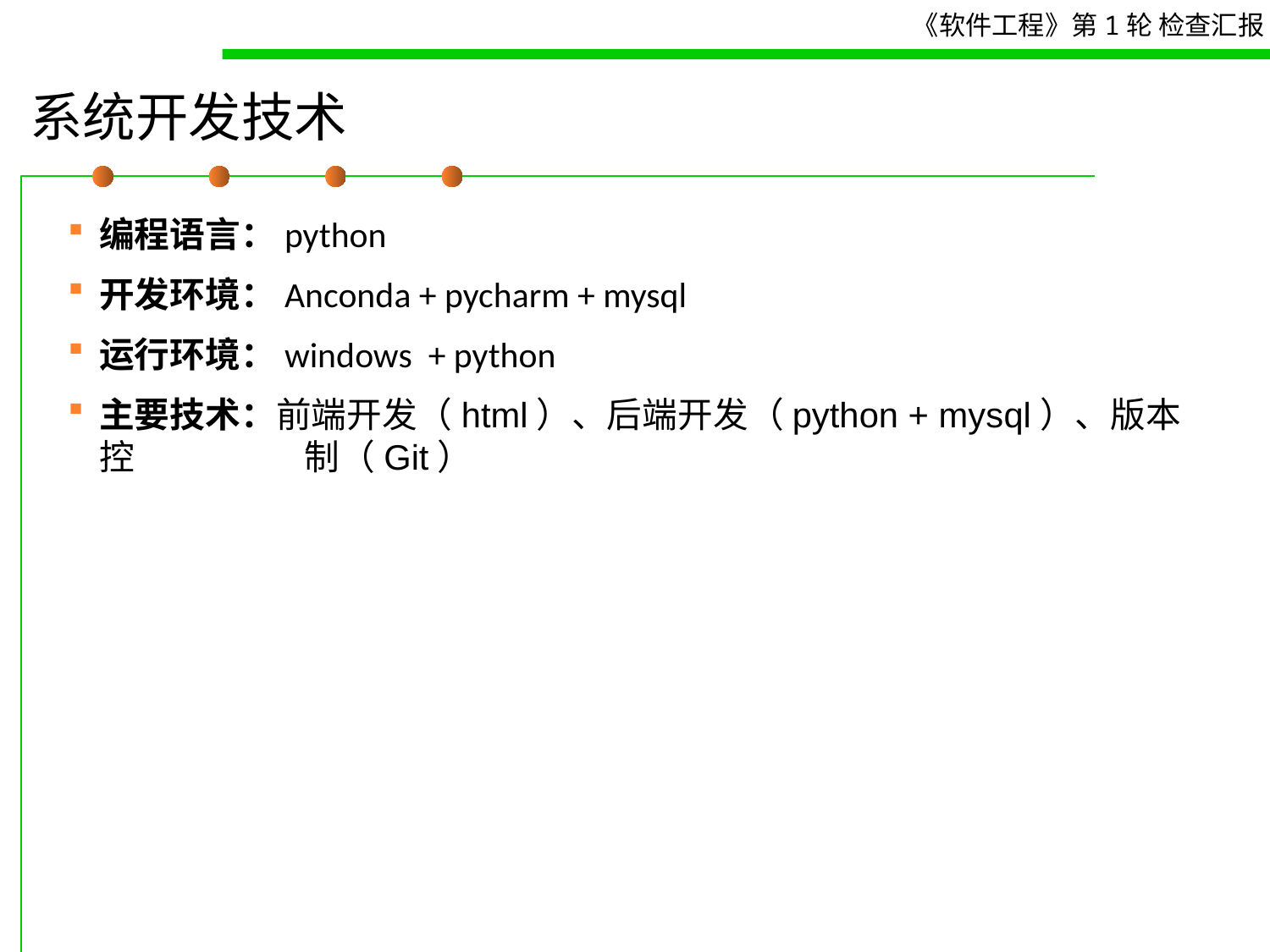

# 系统开发技术
编程语言：python
开发环境：Anconda + pycharm + mysql
运行环境：windows  + python
主要技术：前端开发（html）、后端开发（python + mysql）、版本控	          制（Git）